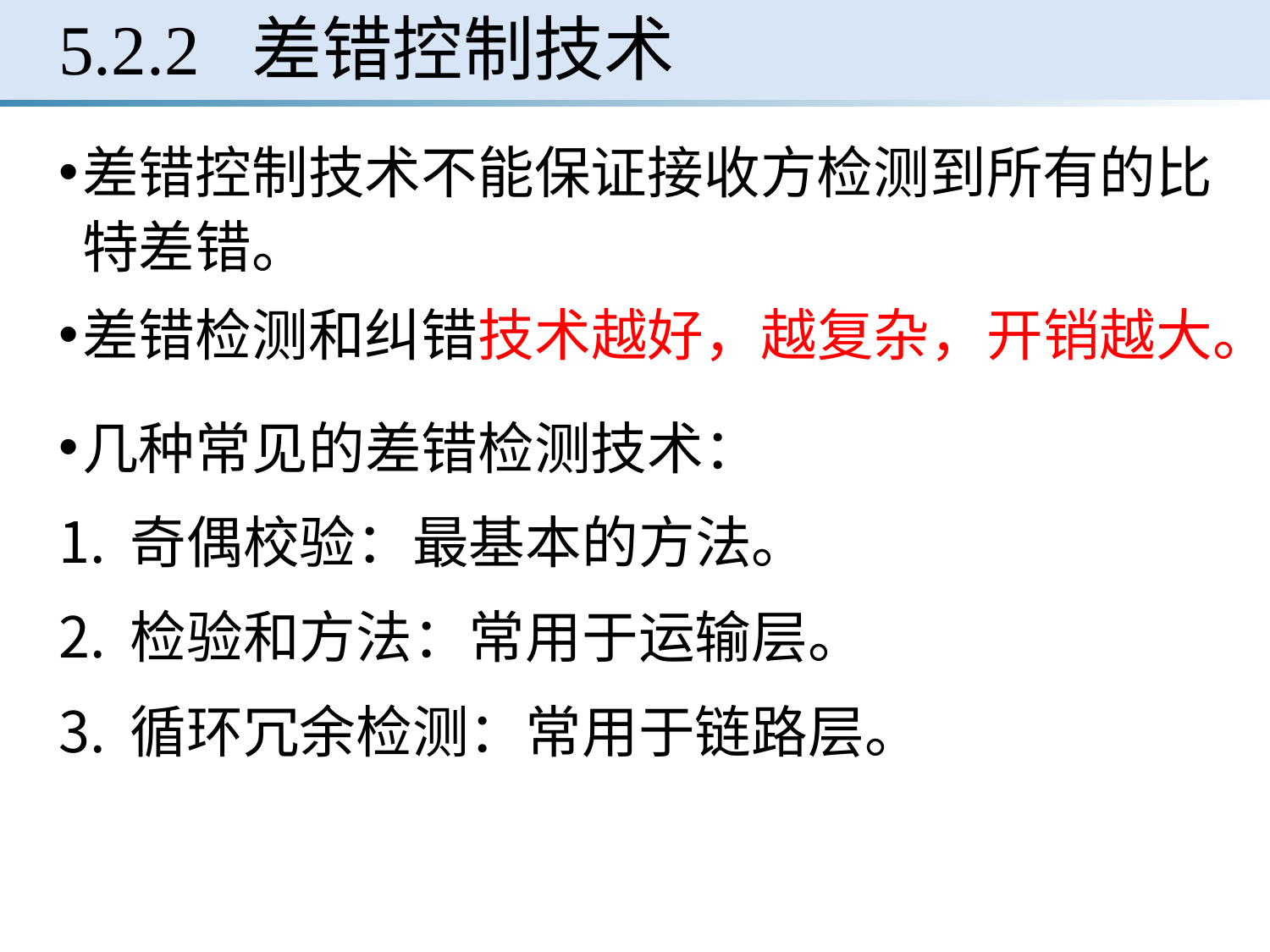

# 5.2.2  差错控制技术
差错控制技术不能保证接收方检测到所有的比特差错。
差错检测和纠错技术越好，越复杂，开销越大。
几种常见的差错检测技术：
奇偶校验：最基本的方法。
检验和方法：常用于运输层。
循环冗余检测：常用于链路层。